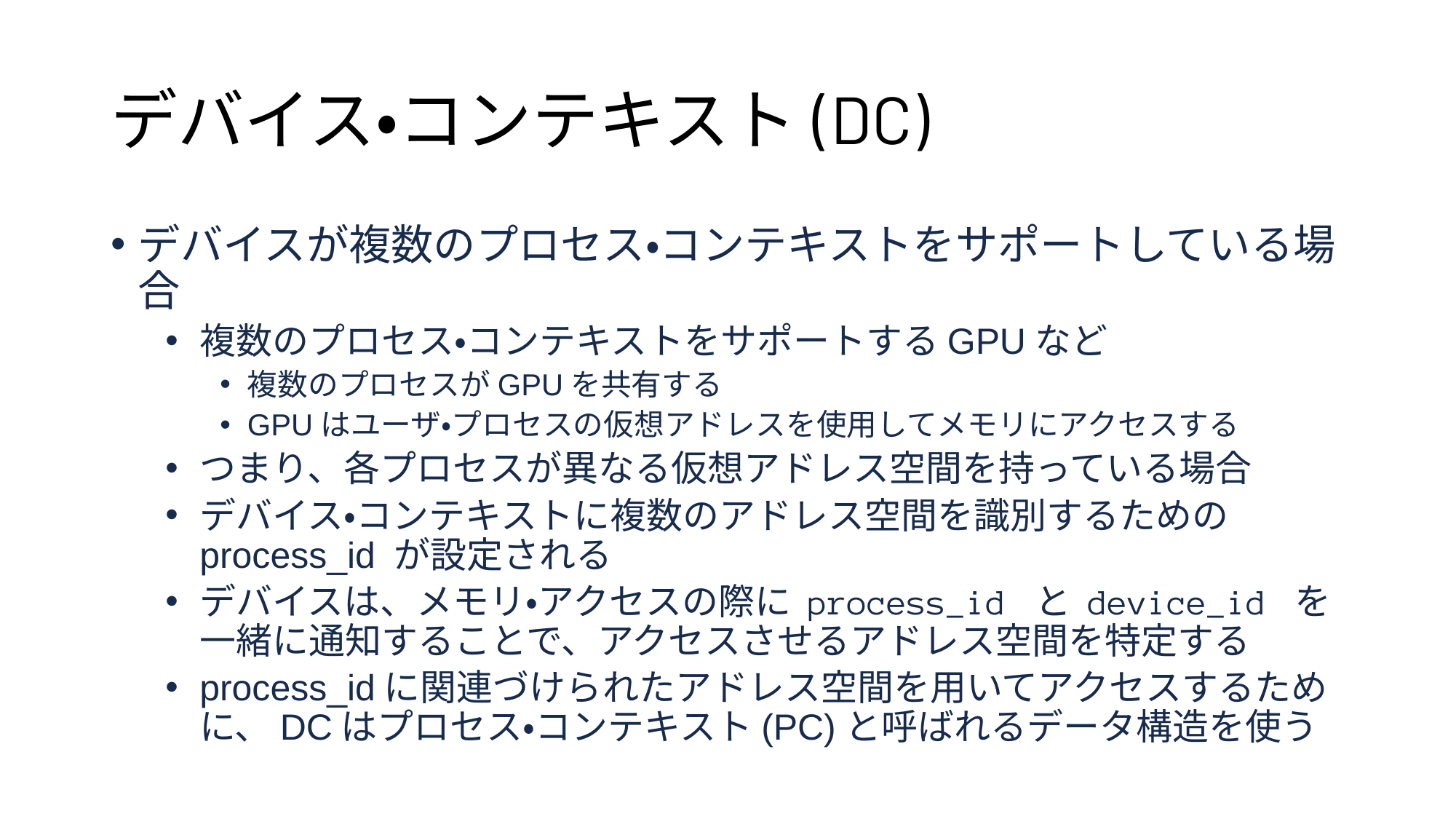

# デバイス・コンテキスト(DC)
デバイスが複数のプロセス・コンテキストをサポートしている場合
複数のプロセス・コンテキストをサポートするGPUなど
複数のプロセスがGPUを共有する
GPUはユーザ・プロセスの仮想アドレスを使用してメモリにアクセスする
つまり、各プロセスが異なる仮想アドレス空間を持っている場合
デバイス・コンテキストに複数のアドレス空間を識別するための process_id が設定される
デバイスは、メモリ・アクセスの際に process_id と device_id を一緒に通知することで、アクセスさせるアドレス空間を特定する
process_idに関連づけられたアドレス空間を用いてアクセスするために、DCはプロセス・コンテキスト(PC)と呼ばれるデータ構造を使う